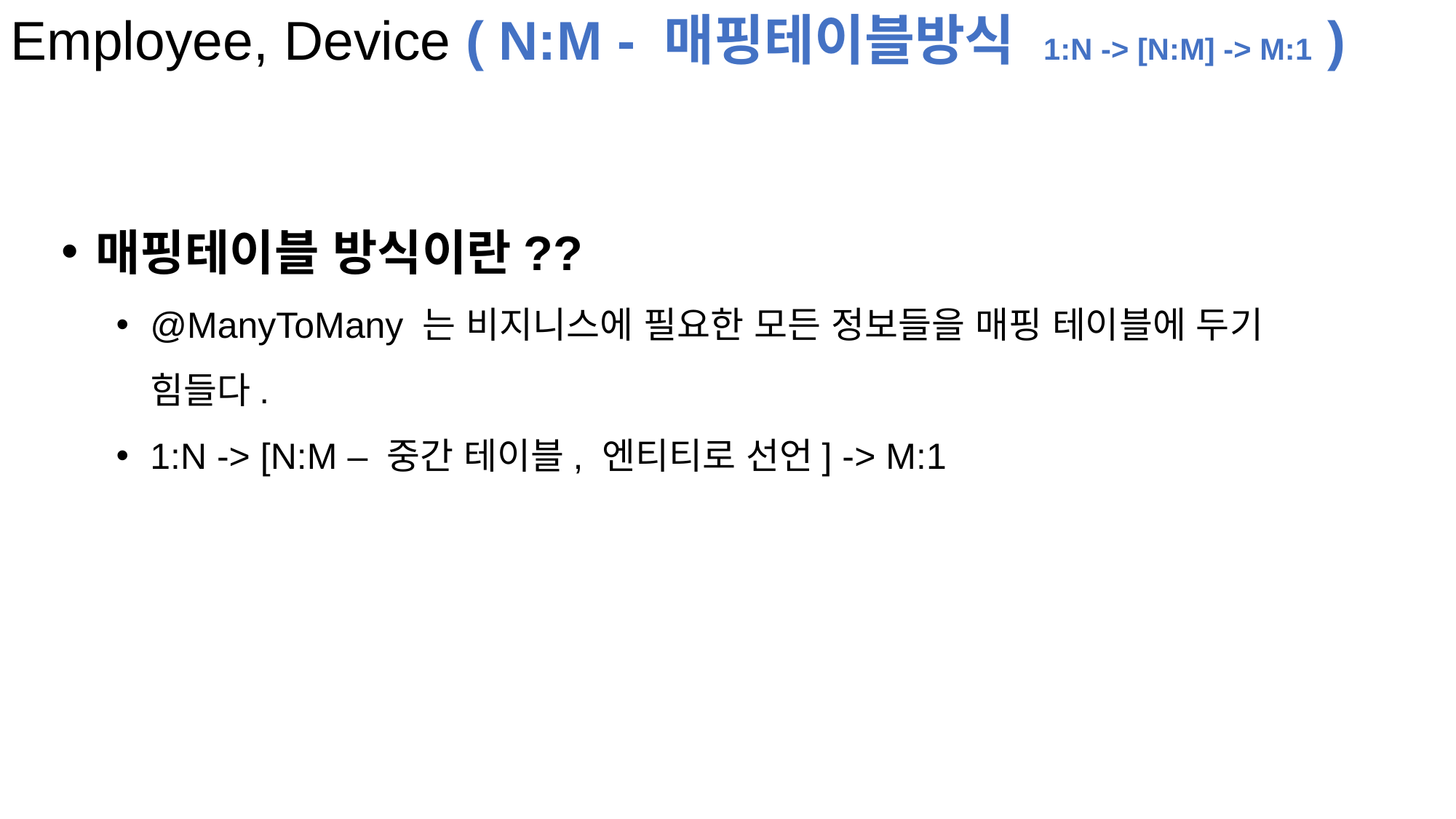

Employee, Device ( N:M - 매핑테이블방식 1:N -> [N:M] -> M:1 )
매핑테이블 방식이란??
@ManyToMany 는 비지니스에 필요한 모든 정보들을 매핑 테이블에 두기 힘들다.
1:N -> [N:M – 중간 테이블, 엔티티로 선언] -> M:1